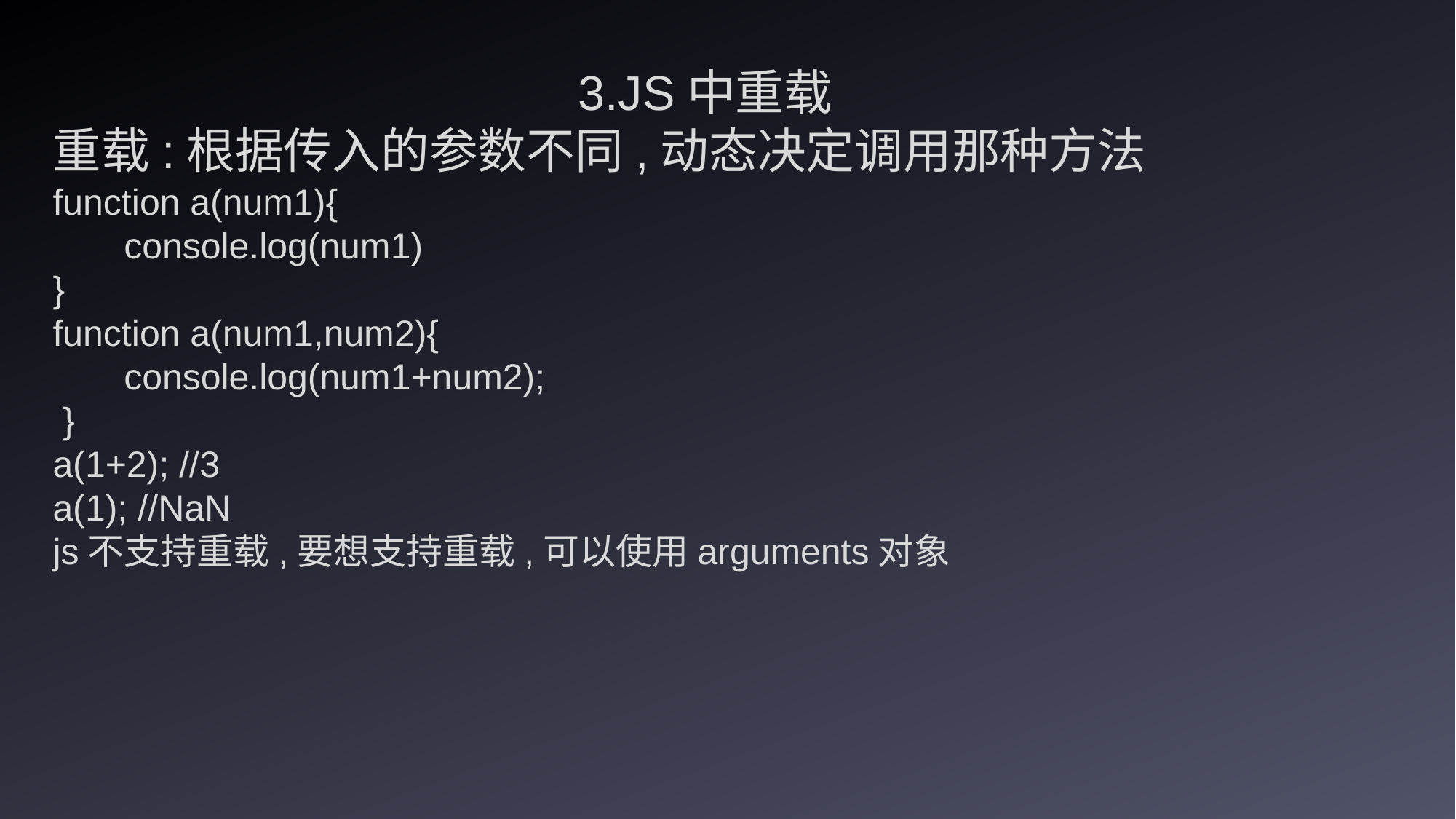

3.JS中重载
重载:根据传入的参数不同,动态决定调用那种方法
function a(num1){
       console.log(num1)
}
function a(num1,num2){
       console.log(num1+num2);
 }
a(1+2); //3
a(1); //NaN
js不支持重载,要想支持重载,可以使用arguments对象